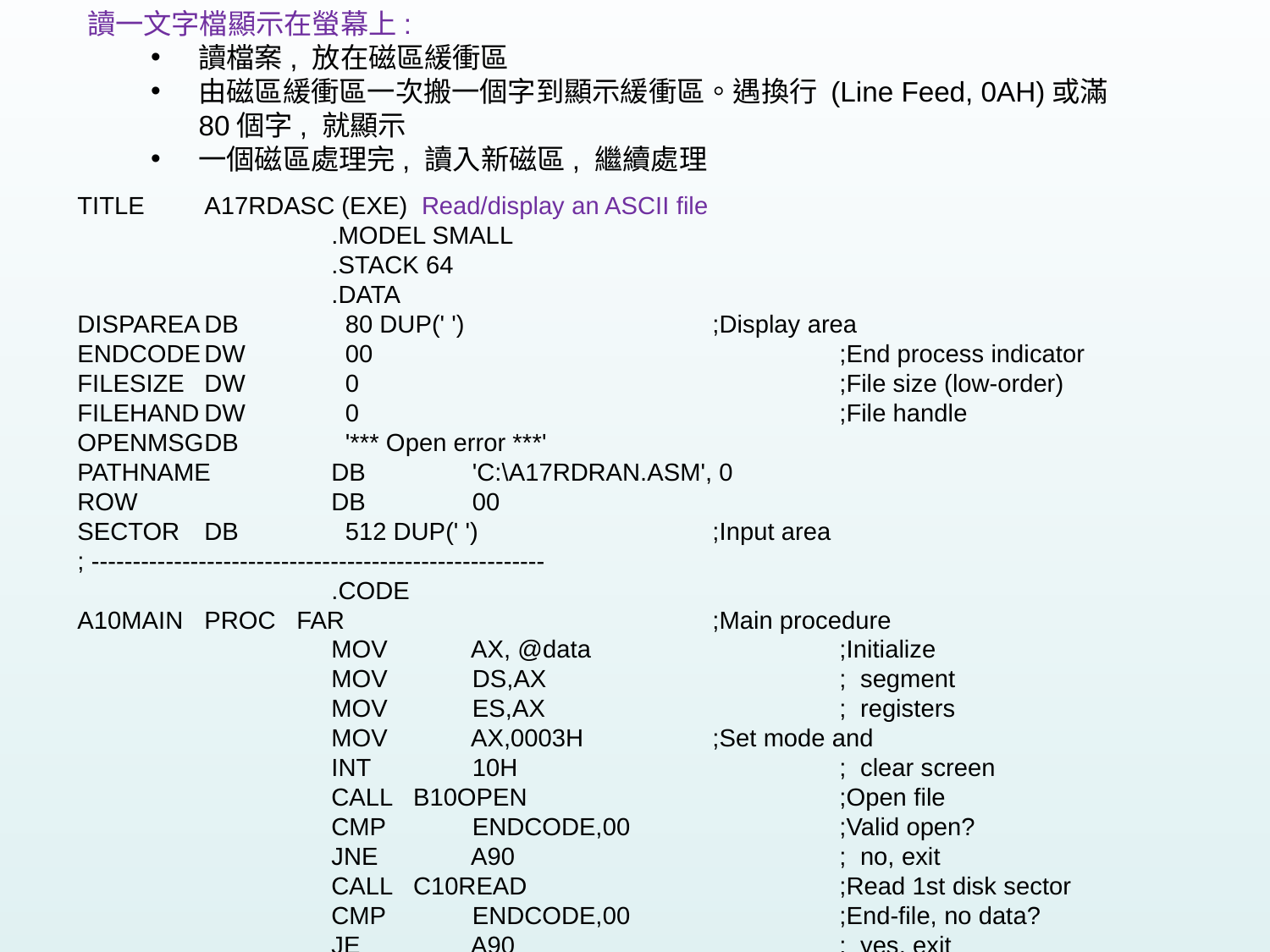

讀一文字檔顯示在螢幕上:
讀檔案, 放在磁區緩衝區
由磁區緩衝區一次搬一個字到顯示緩衝區。遇換行 (Line Feed, 0AH)或滿80個字, 就顯示
一個磁區處理完, 讀入新磁區, 繼續處理
TITLE	A17RDASC (EXE)  Read/display an ASCII file
		.MODEL SMALL
		.STACK 64
		.DATA
DISPAREA	DB	  80 DUP(' ')		;Display area
ENDCODE	DW	  00				;End process indicator
FILESIZE	DW	  0				;File size (low-order)
FILEHAND	DW	  0				;File handle
OPENMSG	DB	  '*** Open error ***'
PATHNAME	DB	  'C:\A17RDRAN.ASM', 0
ROW		DB	  00
SECTOR	DB	  512 DUP(' ')		;Input area
; -------------------------------------------------------
		.CODE
A10MAIN	PROC   FAR			;Main procedure
		MOV	  AX, @data		;Initialize
		MOV	  DS,AX			;  segment
		MOV	  ES,AX			;  registers
		MOV	  AX,0003H		;Set mode and
		INT	  10H			;  clear screen
		CALL   B10OPEN			;Open file
		CMP	  ENDCODE,00		;Valid open?
		JNE	  A90			;  no, exit
		CALL   C10READ			;Read 1st disk sector
		CMP	  ENDCODE,00		;End-file, no data?
		JE	  A90			;  yes, exit
		CALL   D10XFER			;Display/read
A90:
		MOV	  AH,3EH			;Request close file
		MOV	  BX,FILEHAND
		INT	  21H
		MOV	  AX,4C00H		;End processing
		INT	  21H
A10MAIN	ENDP
;			  Open disk file; if valid, calc file size:
;			  ----------------------------------------
B10OPEN	PROC   NEAR			;Uses AX, BX, CX, DX
		MOV	  AX,3D00H		;Request open, read only
		LEA	  DX,PATHNAME
		INT	  21H
		JNC	  B20			;Carry flag set?
		CALL   F10ERROR		;  yes, error
		JMP	  B90
B20:
		MOV	  FILEHAND,AX		;Save handle
		MOV	  AX,4202H		;Set pointer
		MOV	  BX,FILEHAND		;  to end of file
		MOV	  CX,0			;  to determine
		MOV	  DX,CX			;  file size
		INT	  21H
		MOV	  FILESIZE,AX		;Save size (low-order)
		MOV	  AX,4200H		;Reset file pointer
		MOV	  DX,CX			;  to start of file
		INT	  21H
B90:		RET
B10OPEN	ENDP
;			  Read disk sector:
;			  ----------------
C10READ	PROC   NEAR			;Uses AH, BX, CX, DX
		MOV	  AH,3FH			;Request read
		MOV	  BX,FILEHAND		;Device
		MOV	  CX,512			;Length of sector
		LEA	  DX,SECTOR		;Buffer
		INT	  21H
		MOV	  ENDCODE,AX		;Save status
		RET
C10READ	ENDP
;			  Transfer data to display line:
;			  -----------------------------
D10XFER	PROC   NEAR			;Uses AL, DI, DX, SI
		CLD				;Set left-to-right
		LEA	  SI,SECTOR
D20:		LEA	  DI,DISPAREA
D30:
		LEA	  DX,SECTOR+512
		CMP	  SI,DX			;End of sector?
		JNE	  D40			;  no,  bypass
		CALL   C10READ			;  yes, read next
		CMP	  ENDCODE,00		;End of file?
		JE	  D80			;  yes, exit
		LEA	  SI,SECTOR
D40:
		LEA	  DX,DISPAREA+80
		CMP	  DI,DX			;End of DISPAREA?
		JB	  D50			;  no, bypass
		CALL   E10DISPLY			;  yes, display
		LEA	  DI,DISPAREA
D50:
		LODSB				;[SI] to AL, INC SI
		STOSB				;AL to [DI], INC DI
		DEC	  FILESIZE		;All chars processed?
		JZ	  D80			;  yes, exit
		CMP	  AL,0AH			;Line feed?
		JNE	  D30			;  no,  loop
		CALL   E10DISPLY			;  yes, display
		JMP	  D20
D80:		CALL   E10DISPLY			;Display last line
D90:		RET
D10XFER	ENDP
;			  Display line, test for bottom of screen:
;			  ---------------------------------------
E10DISPLY	PROC   NEAR			;Uses AX, BP, BX, CX, DX
		MOV	  AX,1301H		;Request display
		MOV	  BX,0061H		;Page and attribute
		LEA	  BP,DISPAREA
		LEA	  CX,DISPAREA		;Calculate
		NEG	  CX			;  length of
		ADD	  CX,DI			;  line
		MOV	  DH,ROW
		MOV	  DL,10
		INT	  10H
		CMP	  ROW,24			;Bottom of screen?
		JAE	  E20			;  no, exit
		INC	  ROW			;Next row
		JMP	  E90
E20:		MOV	  ROW,00
		MOV	  AH,10H			;Wait for keyboard
		INT	  16H			;  entry
		MOV	  AX,0003H		;Set mode and
		INT	  10H			;  clear screen
E90:		RET
E10DISPLY	ENDP
;			  Display disk error message:
;			  --------------------------
F10ERROR	PROC   NEAR			;Uses AX, BP, BX, CX, DX
		MOV	  AX,1301H		;Request display
		MOV	  BX,0031H		;Page and attribute
		LEA	  BP,OPENMSG
		MOV	  CX,18			;Length
		MOV	  DX,1020H		;Row : column
		INT	  10H
		MOV	  ENDCODE,01		;Error indicator
		RET
F10ERROR	ENDP
		END	  A10MAIN
END	  A10MAIN